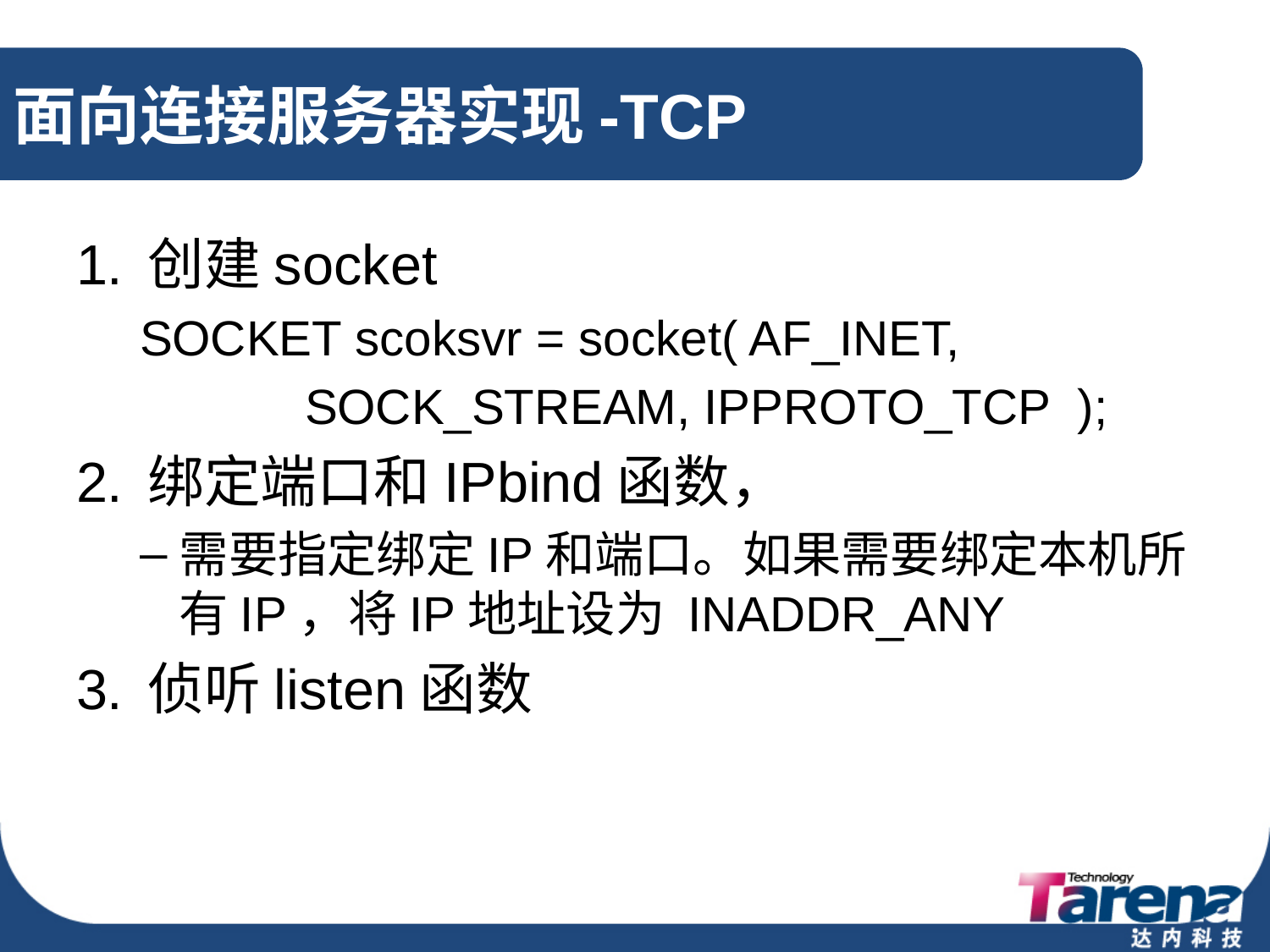

# 面向连接服务器实现-TCP
创建socket
SOCKET scoksvr = socket( AF_INET,
            SOCK_STREAM, IPPROTO_TCP  );
绑定端口和IPbind函数，
需要指定绑定IP和端口。如果需要绑定本机所有IP，将IP地址设为 INADDR_ANY
侦听listen函数